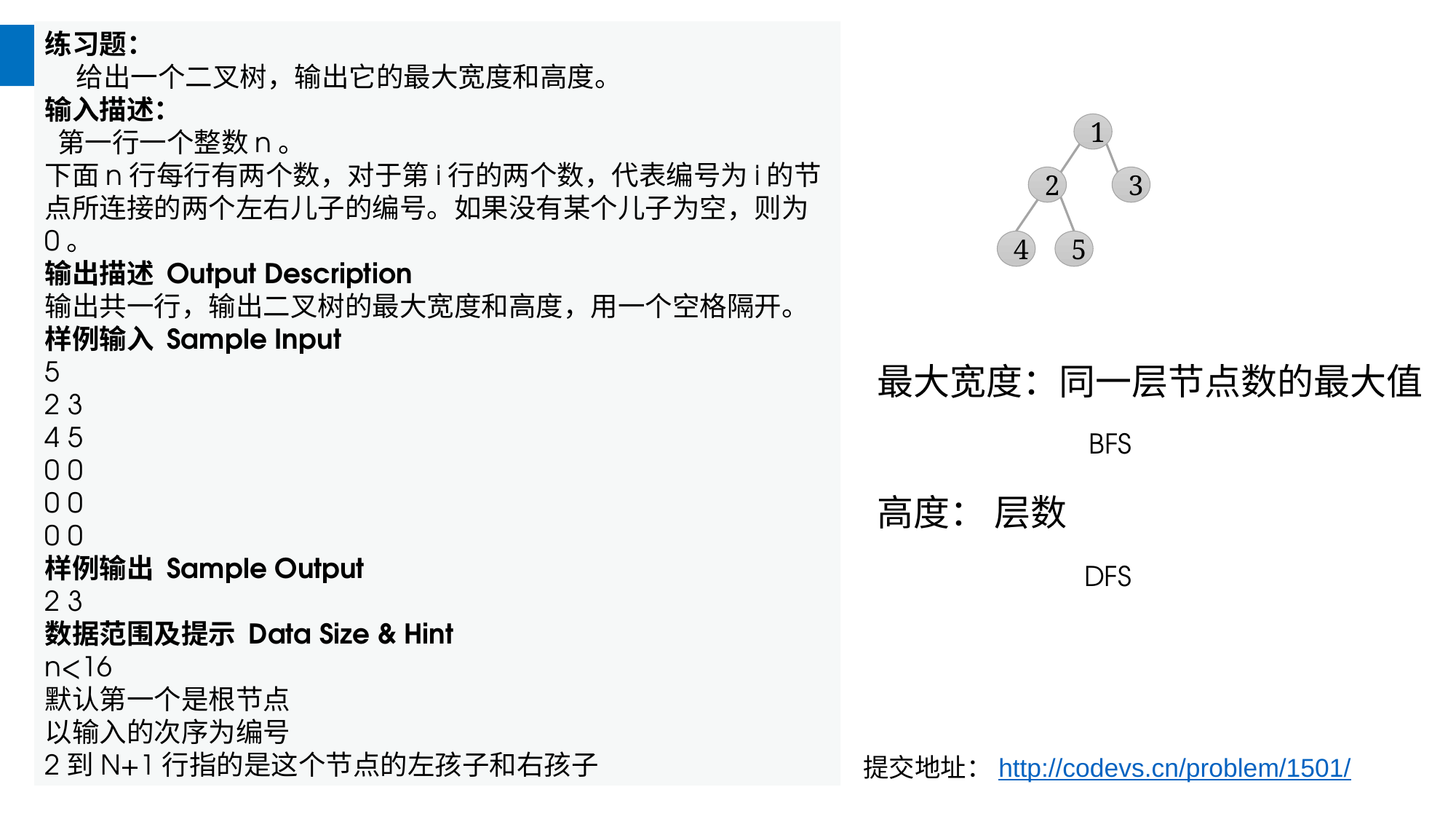

练习题：
    给出一个二叉树，输出它的最大宽度和高度。
输入描述：
 第一行一个整数n。
下面n行每行有两个数，对于第i行的两个数，代表编号为i的节点所连接的两个左右儿子的编号。如果没有某个儿子为空，则为0。
输出描述 Output Description
输出共一行，输出二叉树的最大宽度和高度，用一个空格隔开。
样例输入 Sample Input
5
2 3
4 5
0 0
0 0
0 0
样例输出 Sample Output
2 3
数据范围及提示 Data Size & Hint
n<16
默认第一个是根节点
以输入的次序为编号
2到N+1行指的是这个节点的左孩子和右孩子
1
2
3
4
5
最大宽度：同一层节点数的最大值

高度： 层数
BFS
DFS
# 提交地址：http://codevs.cn/problem/1501/